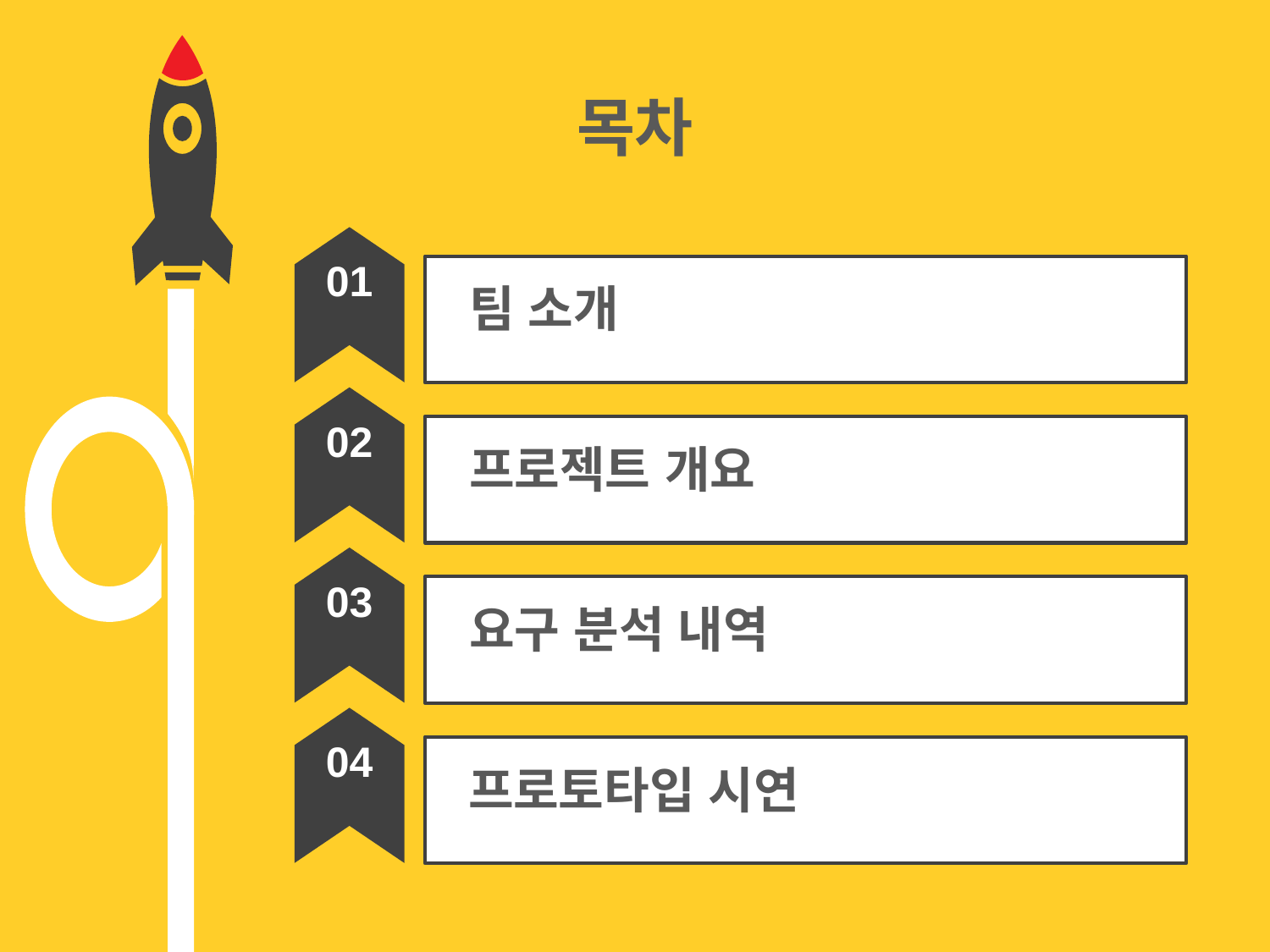

목차

01

팀 소개

02

프로젝트  개요

03

요구 분석 내역
04

프로토타입 시연